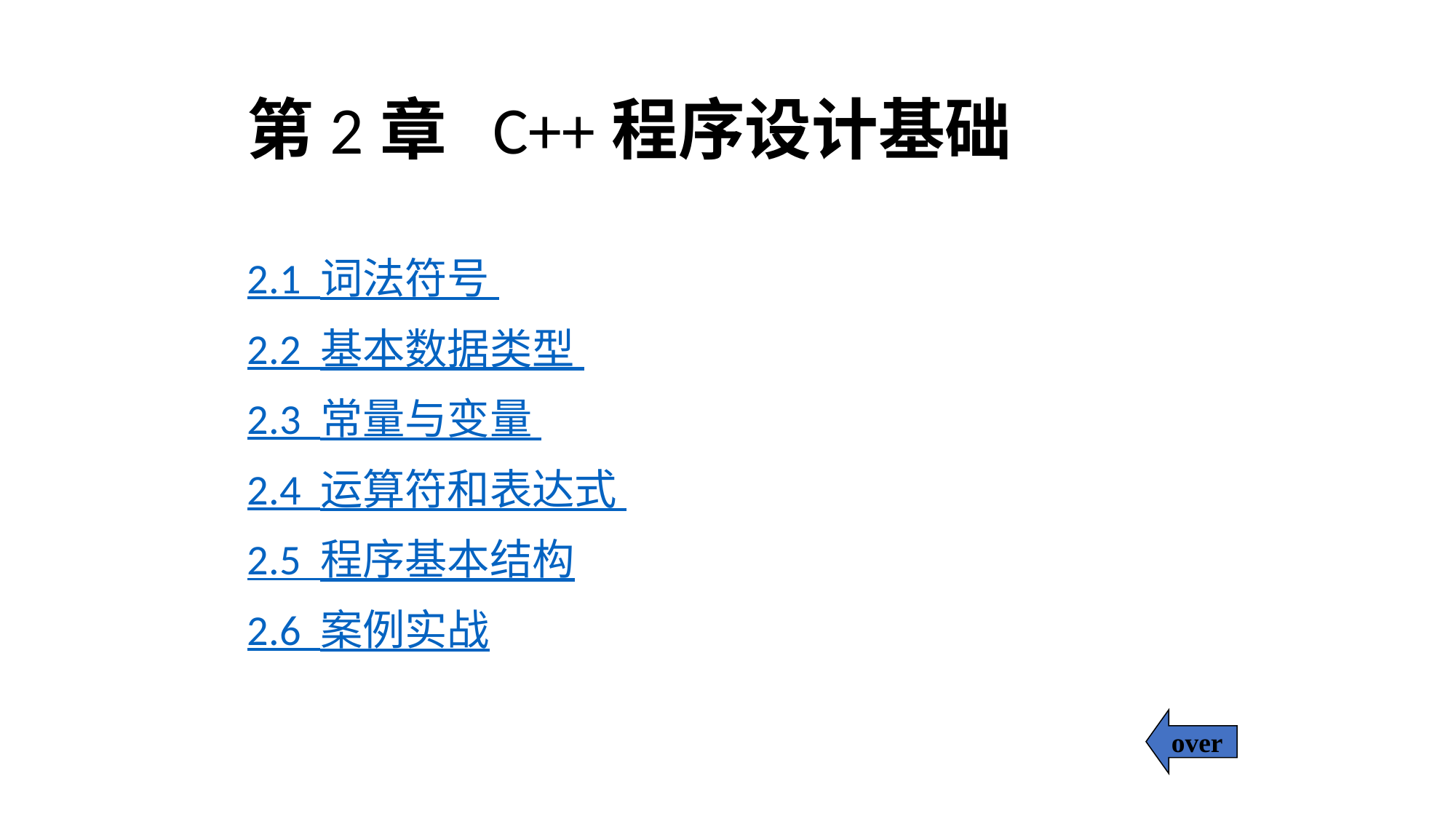

# 第2章  C++程序设计基础
2.1  词法符号
2.2  基本数据类型
2.3  常量与变量
2.4  运算符和表达式
2.5  程序基本结构
2.6  案例实战

over